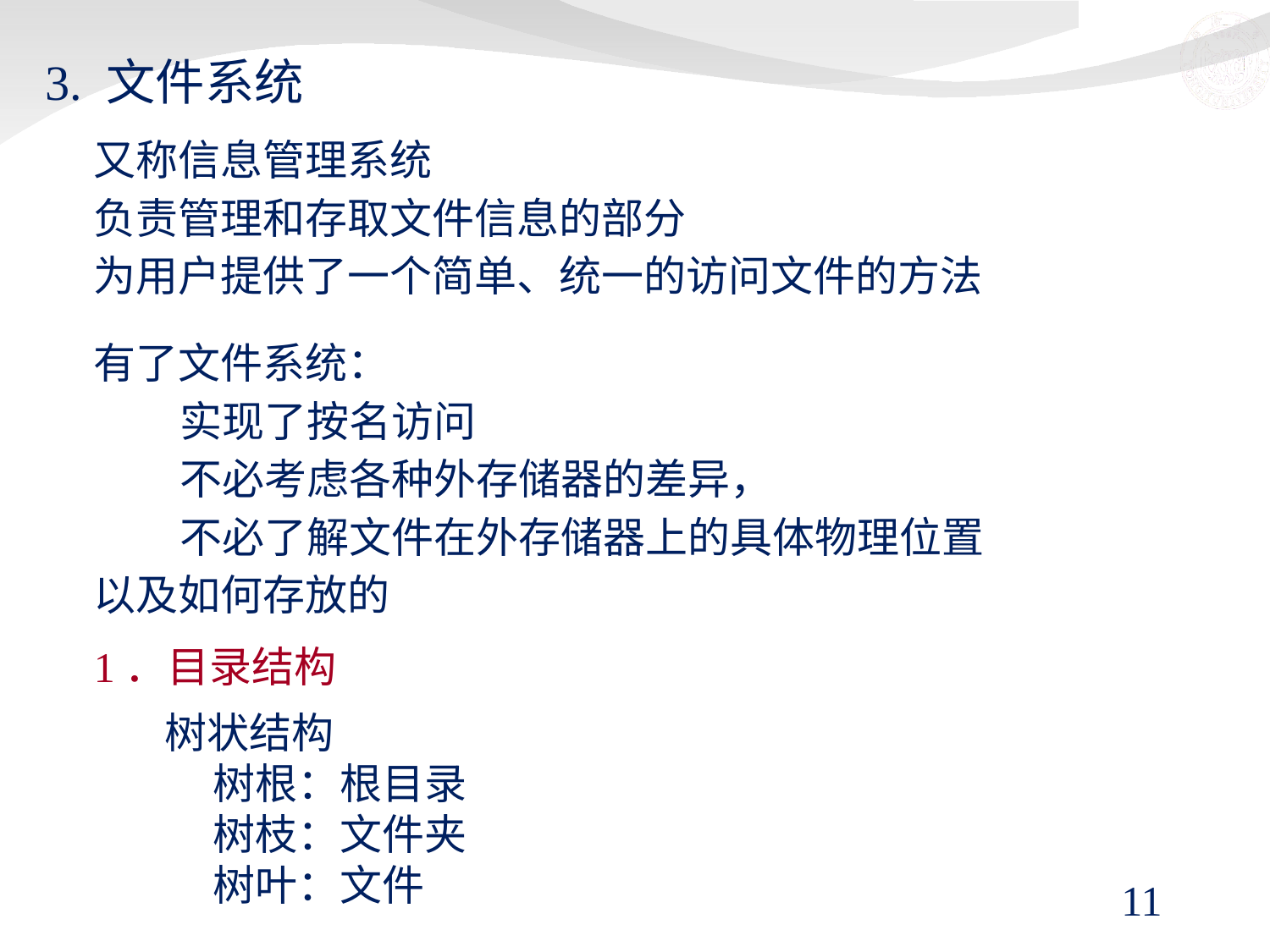

# 3. 文件系统
又称信息管理系统
负责管理和存取文件信息的部分
为用户提供了一个简单、统一的访问文件的方法
有了文件系统：
        实现了按名访问
        不必考虑各种外存储器的差异，
        不必了解文件在外存储器上的具体物理位置以及如何存放的
1．目录结构
树状结构
    树根：根目录
    树枝：文件夹
    树叶：文件

11